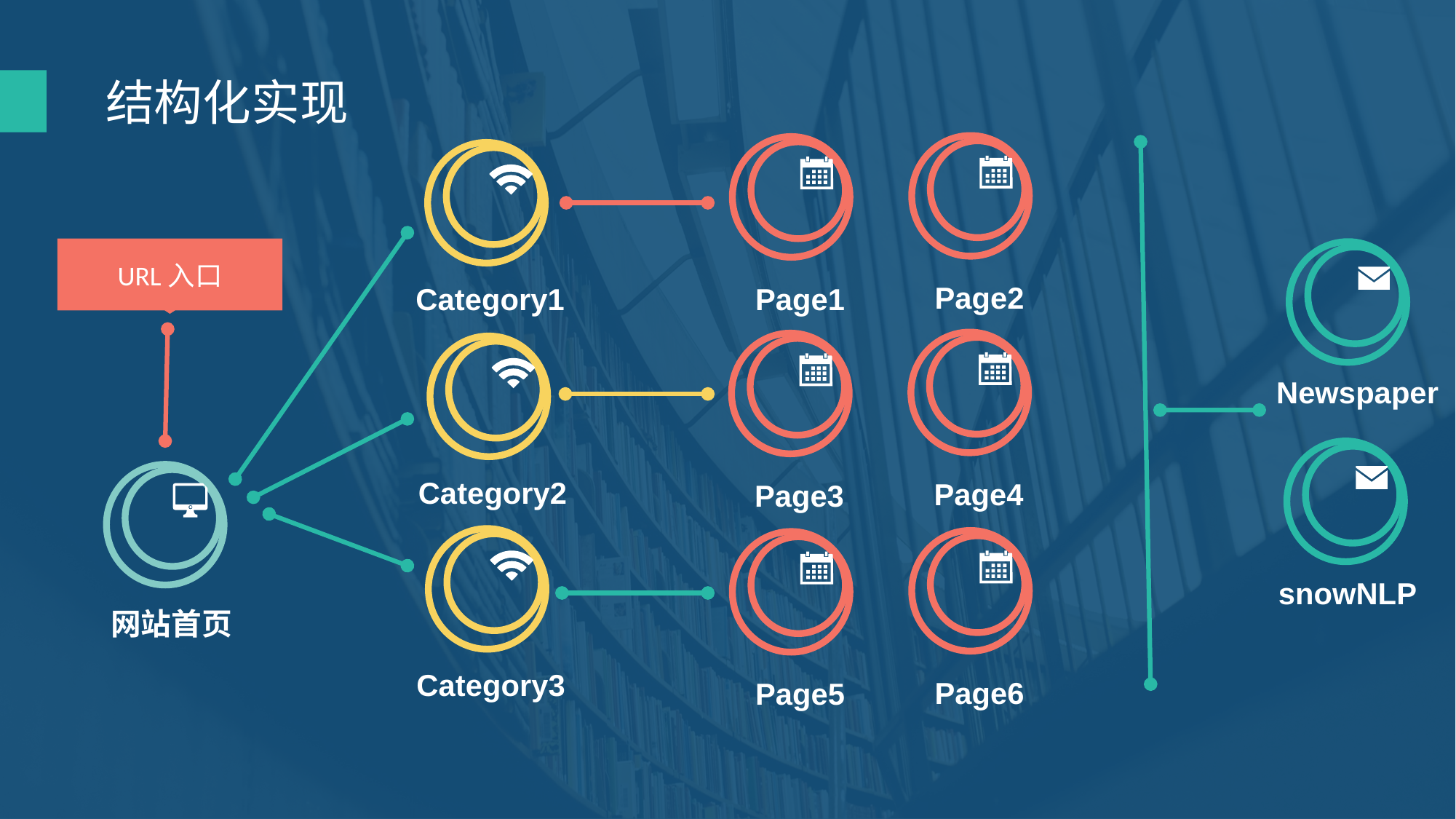

结构化实现

URL入口

Page2
Page1
Category1

Newspaper

Category2

Page4
Page3

snowNLP
网站首页
Category3
Page6
Page5